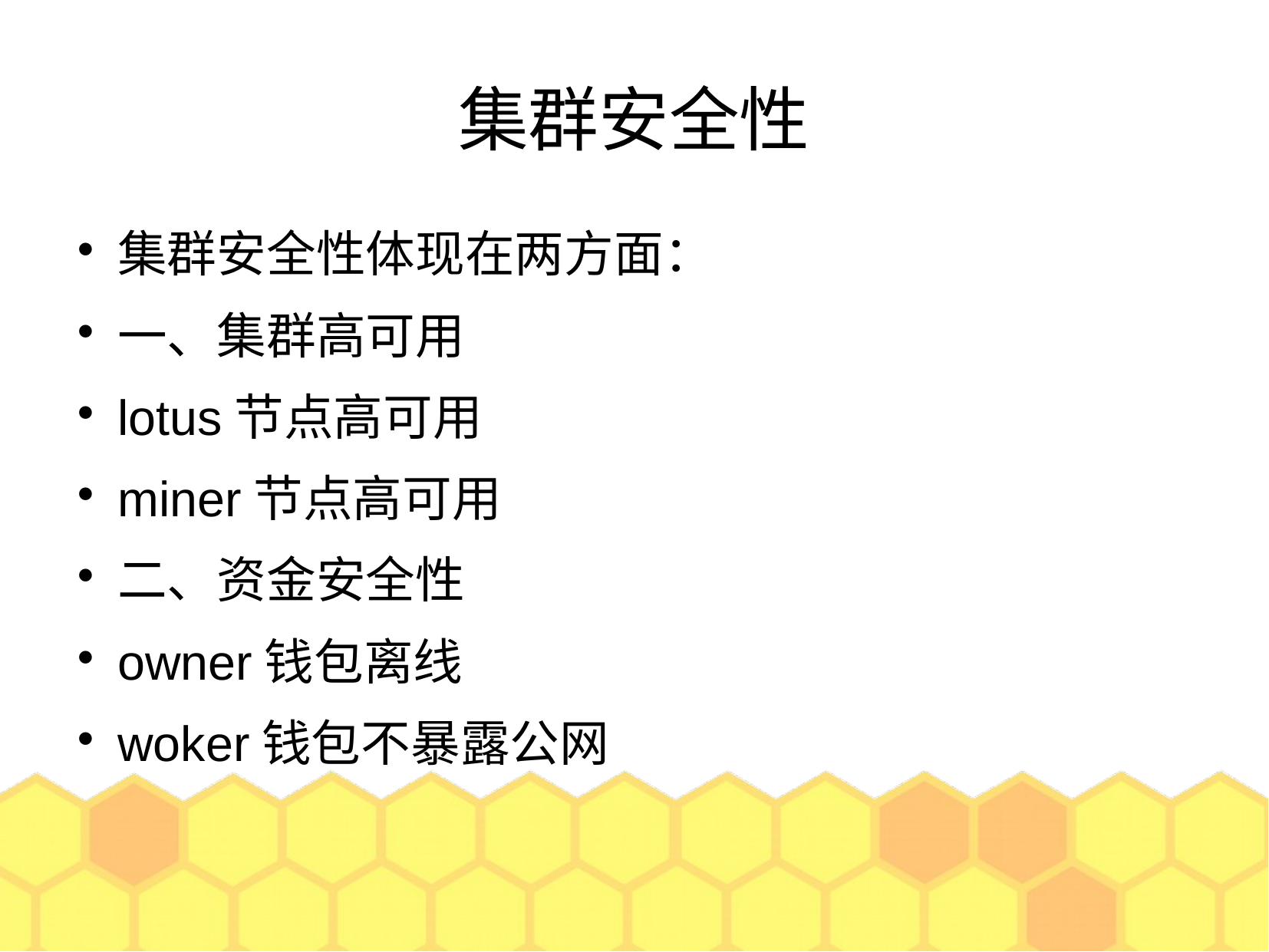

集群安全性

集群安全性体现在两方面：
一、集群高可用
lotus节点高可用
miner节点高可用
二、资金安全性
owner钱包离线
woker钱包不暴露公网